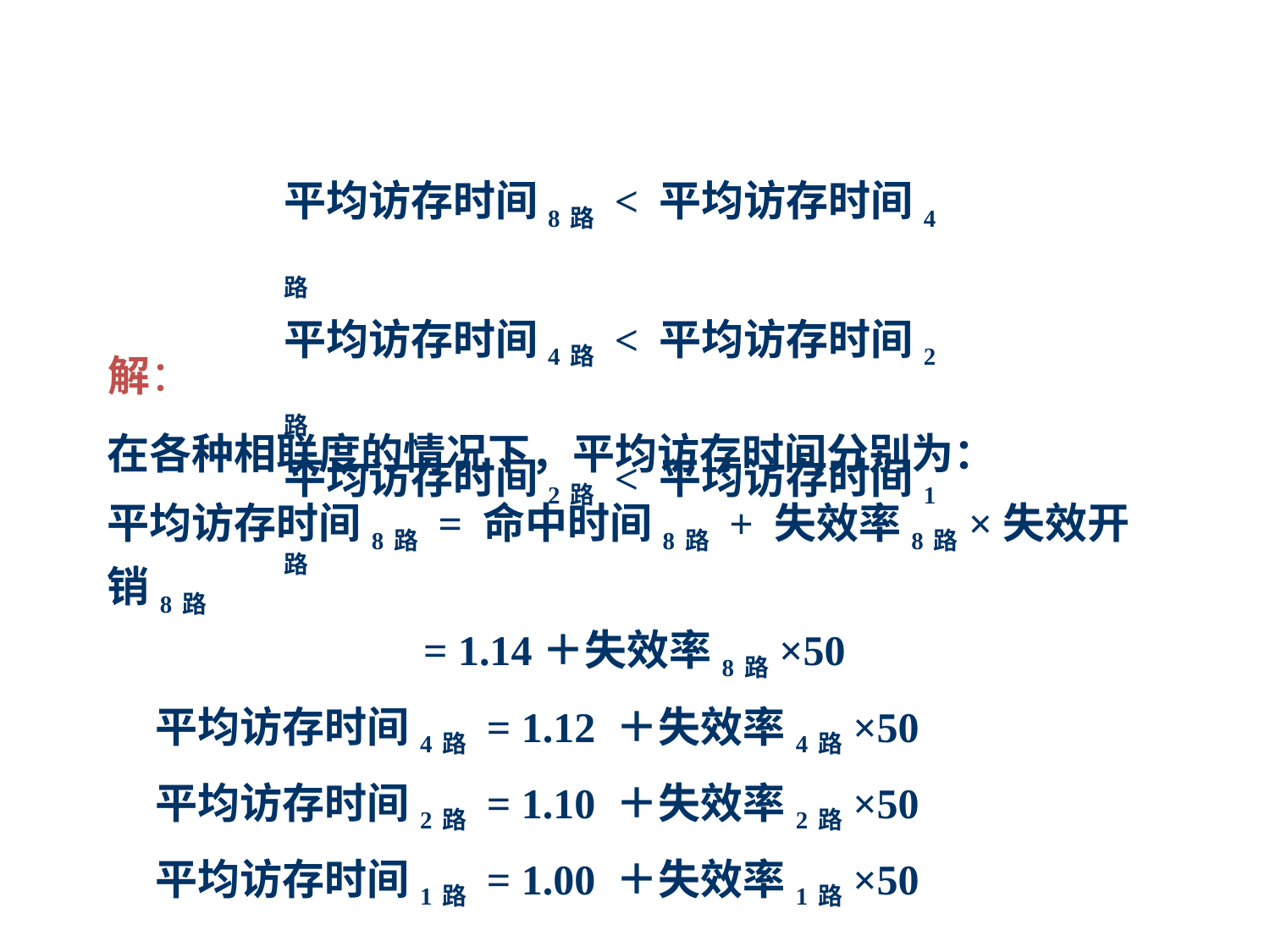

平均访存时间8路 < 平均访存时间4路
平均访存时间4路 < 平均访存时间2路
平均访存时间2路 < 平均访存时间1路
解：
在各种相联度的情况下，平均访存时间分别为：
平均访存时间8路 = 命中时间8路 + 失效率8路×失效开销8路
 　　　　　　　= 1.14＋失效率8路×50
    平均访存时间4路 = 1.12 ＋失效率4路×50
    平均访存时间2路 = 1.10 ＋失效率2路×50
    平均访存时间1路 = 1.00 ＋失效率1路×50